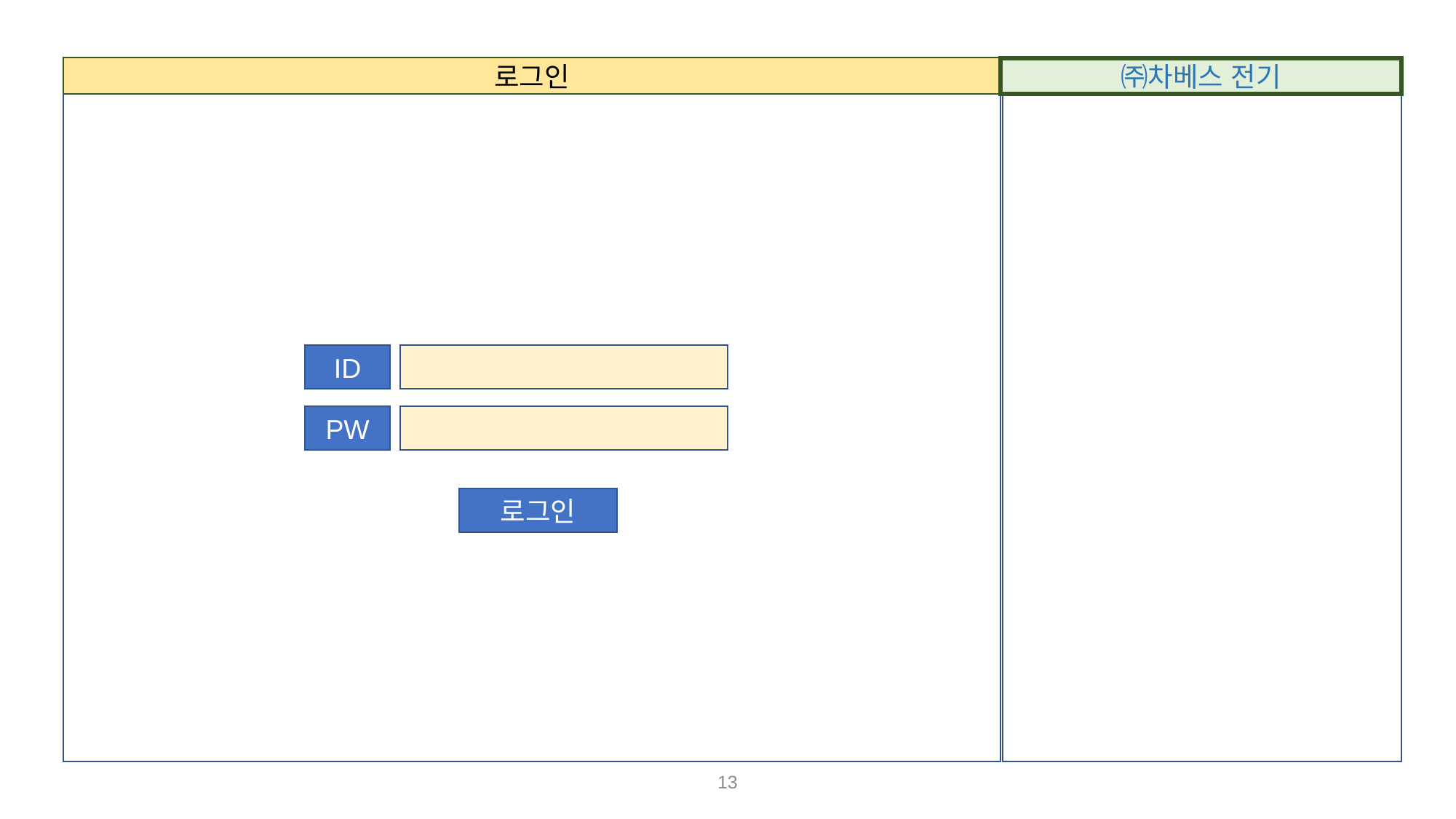

로그인
㈜차베스 전기

ID

PW

로그인
13